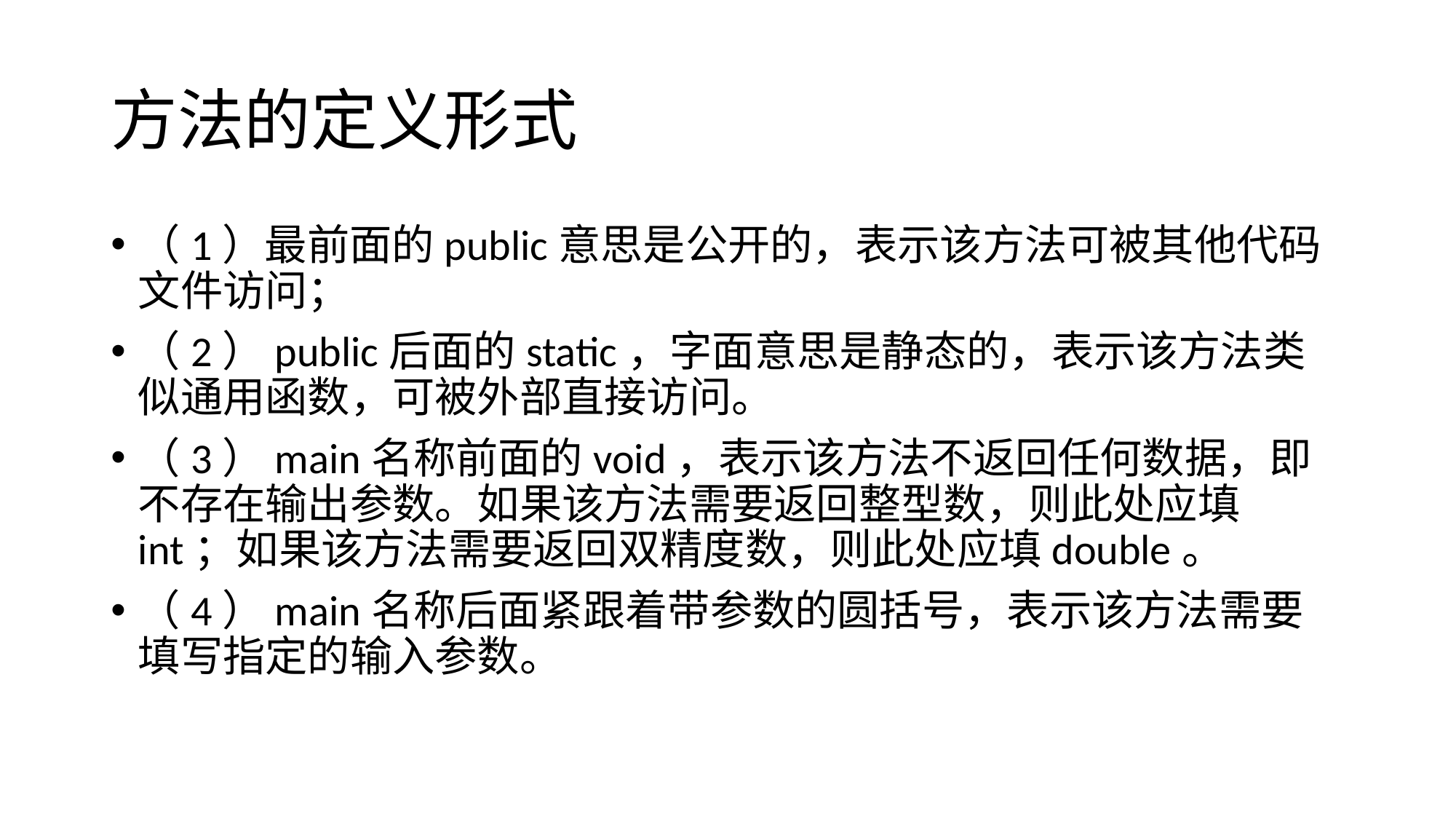

# 方法的定义形式
（1）最前面的public意思是公开的，表示该方法可被其他代码文件访问；
（2）public后面的static，字面意思是静态的，表示该方法类似通用函数，可被外部直接访问。
（3）main名称前面的void，表示该方法不返回任何数据，即不存在输出参数。如果该方法需要返回整型数，则此处应填int；如果该方法需要返回双精度数，则此处应填double。
（4）main名称后面紧跟着带参数的圆括号，表示该方法需要填写指定的输入参数。